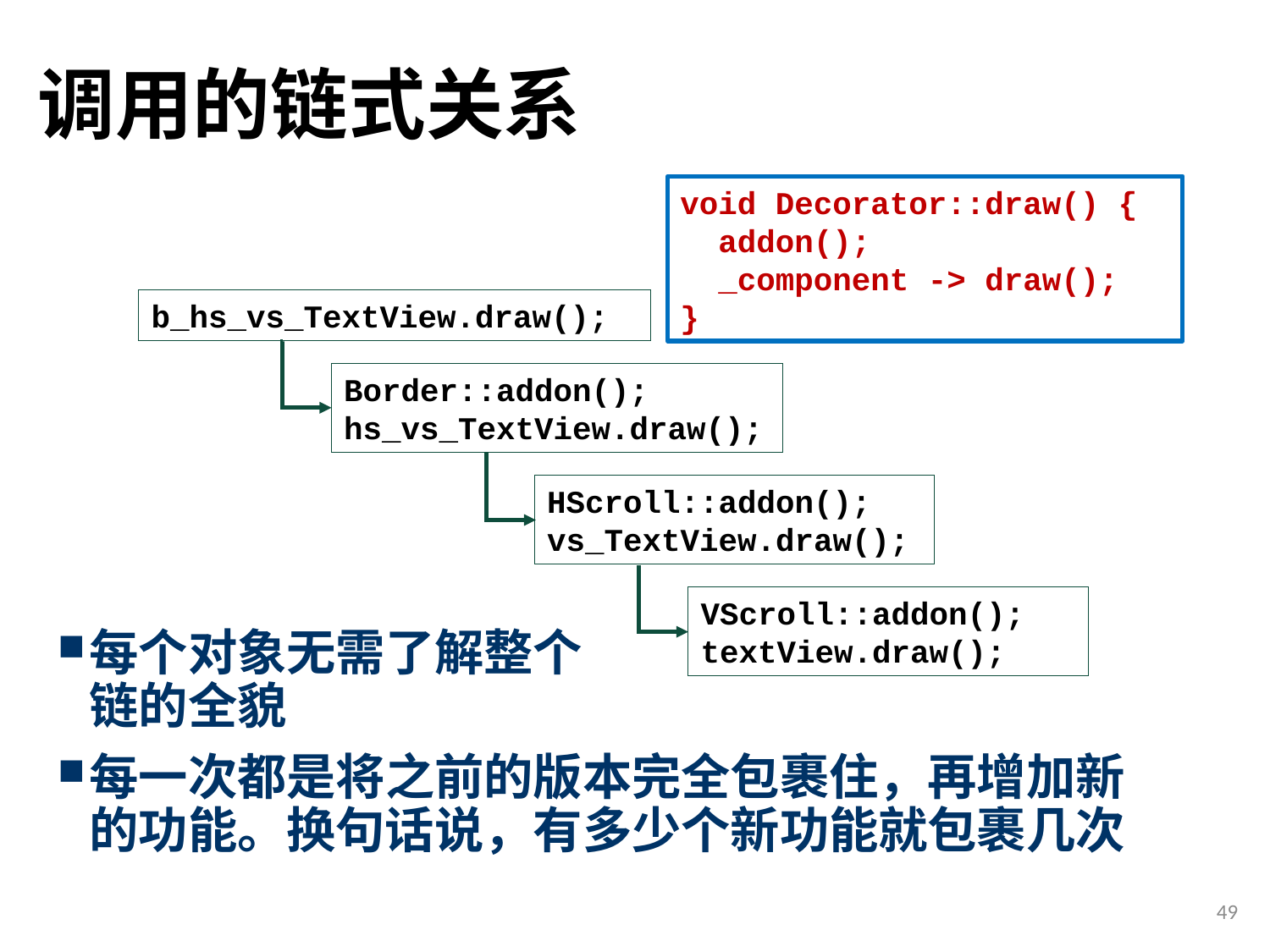

# 调用的链式关系
void Decorator::draw() {
  addon();
  _component -> draw();
}
b_hs_vs_TextView.draw();
Border::addon();
hs_vs_TextView.draw();
HScroll::addon();
vs_TextView.draw();
VScroll::addon();
textView.draw();
每个对象无需了解整个
链的全貌
每一次都是将之前的版本完全包裹住，再增加新的功能。换句话说，有多少个新功能就包裹几次
49